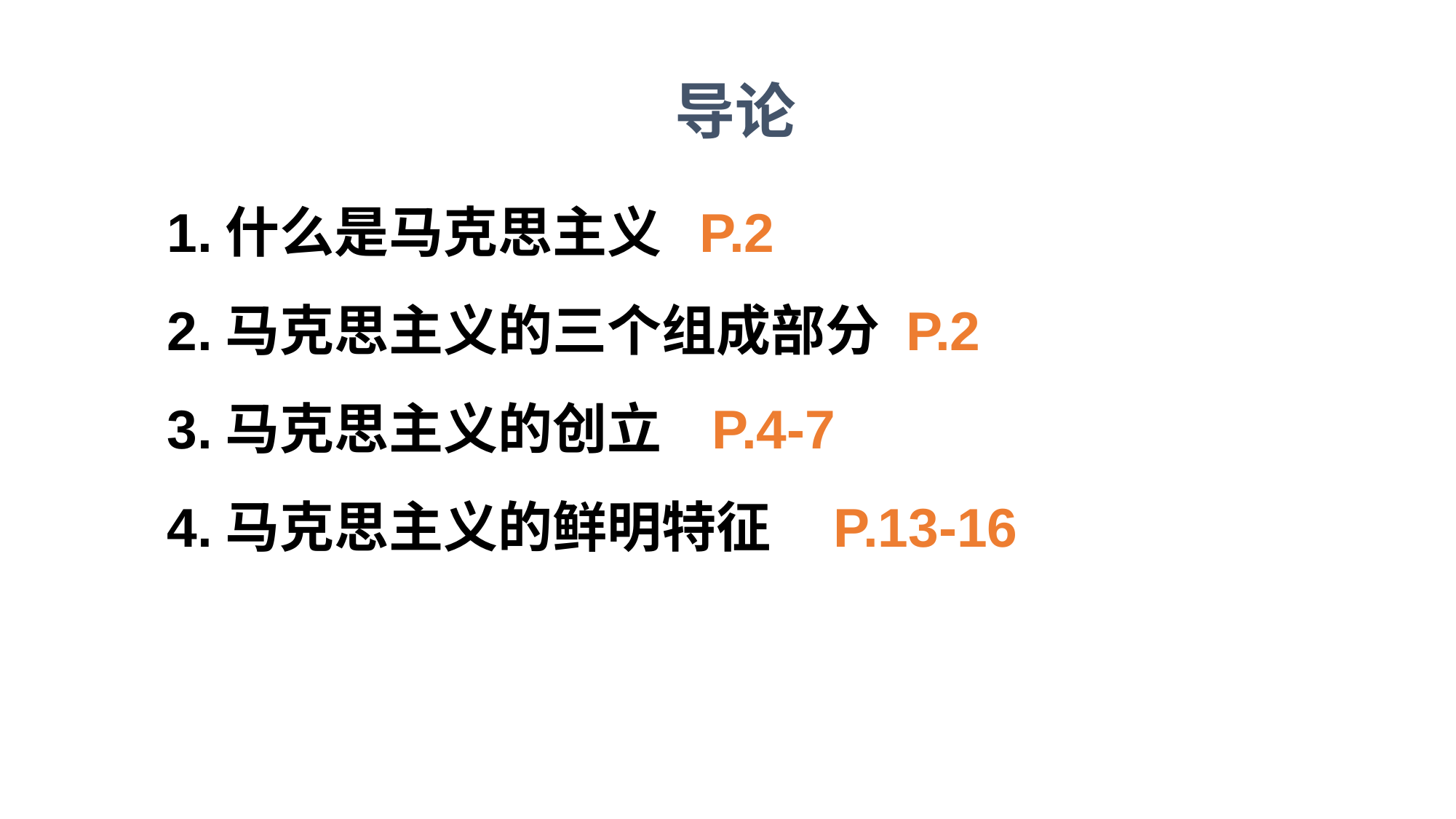

导论
1.什么是马克思主义  P.2
2.马克思主义的三个组成部分 P.2
3.马克思主义的创立   P.4-7
4.马克思主义的鲜明特征    P.13-16